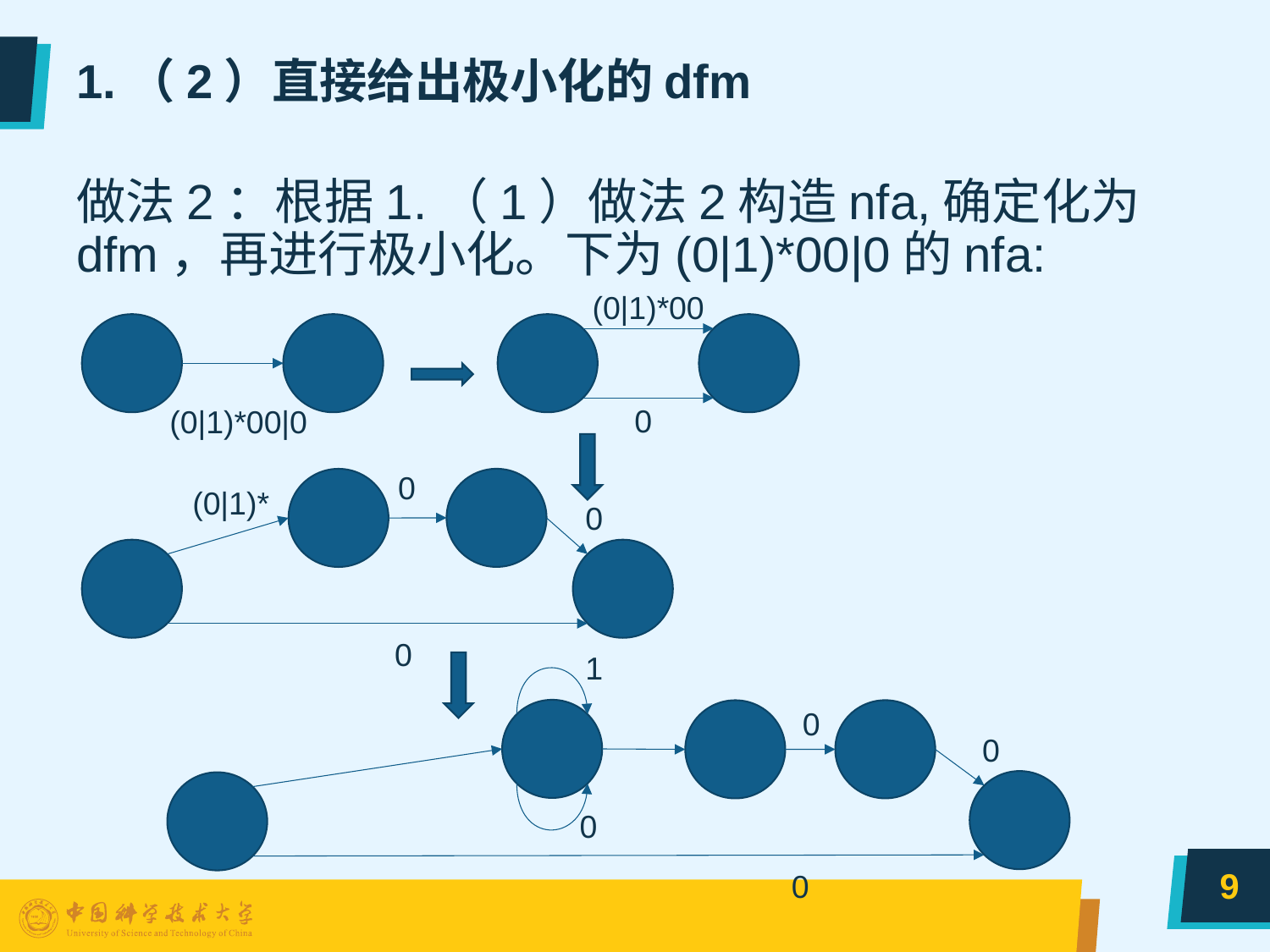

# 1.（2）直接给出极小化的dfm
做法2：根据1.（1）做法2构造nfa,确定化为dfm，再进行极小化。下为(0|1)*00|0的nfa:

(0|1)*00

0
(0|1)*00|0

0

(0|1)*
0

0
1

0

0

0
9
0